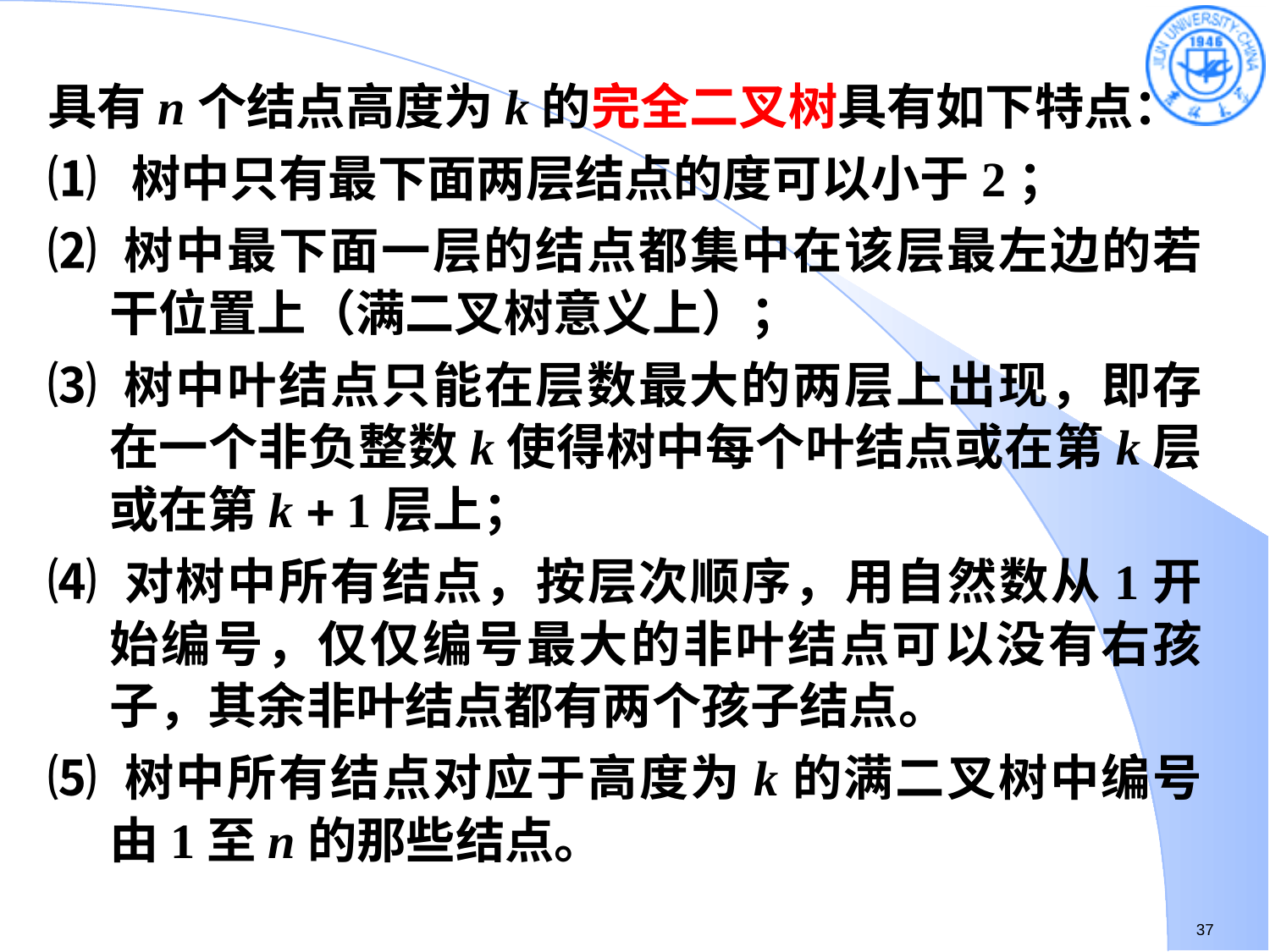

具有n个结点高度为k的完全二叉树具有如下特点：
⑴  树中只有最下面两层结点的度可以小于2；
⑵ 树中最下面一层的结点都集中在该层最左边的若干位置上（满二叉树意义上）；
⑶ 树中叶结点只能在层数最大的两层上出现，即存在一个非负整数k使得树中每个叶结点或在第k层或在第k + 1层上；
⑷ 对树中所有结点，按层次顺序，用自然数从1开始编号，仅仅编号最大的非叶结点可以没有右孩子，其余非叶结点都有两个孩子结点。
⑸ 树中所有结点对应于高度为k的满二叉树中编号由1至n的那些结点。